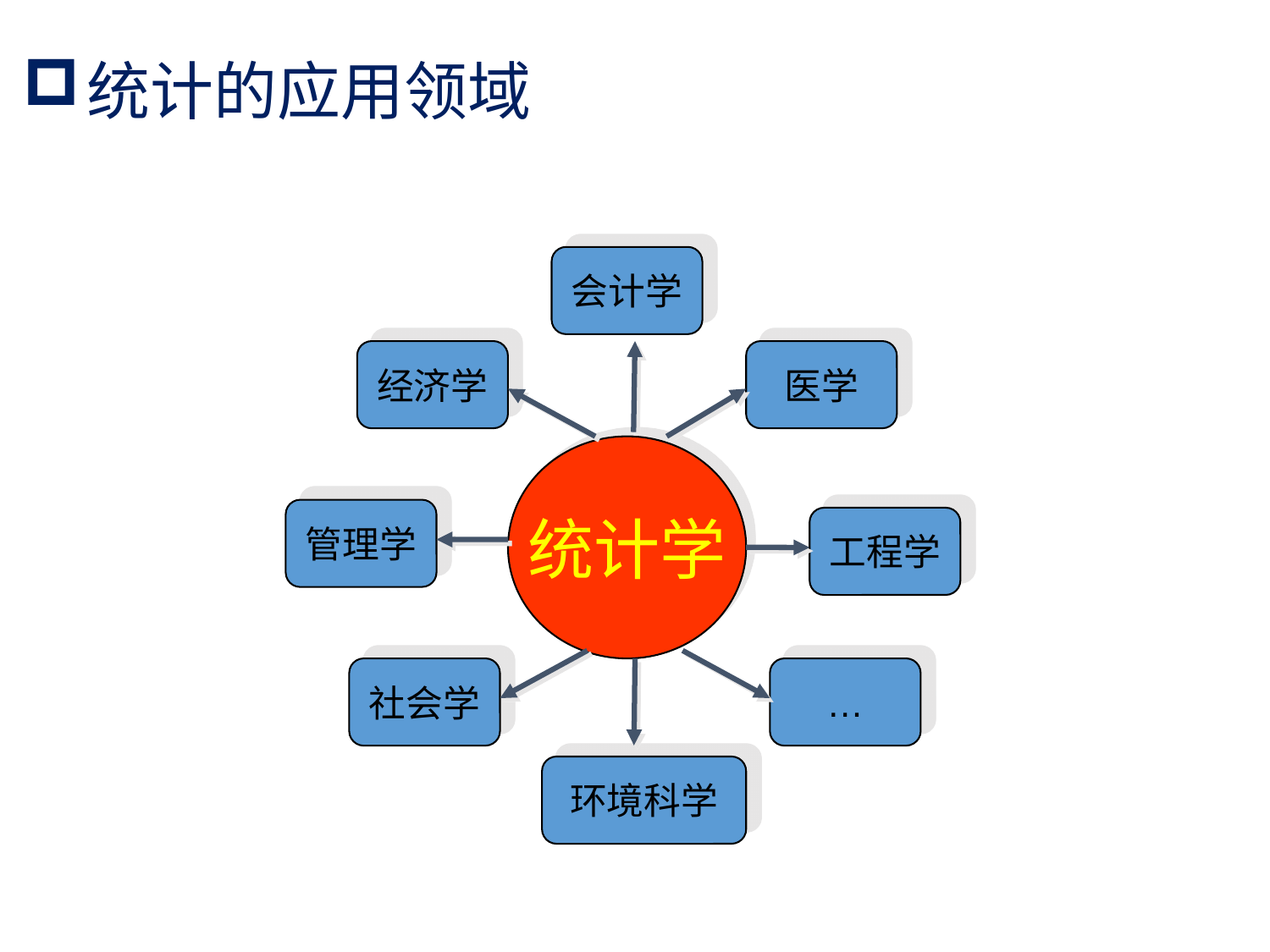

# 统计的应用领域
会计学
经济学
医学

统计学
管理学
工程学

社会学
…

环境科学